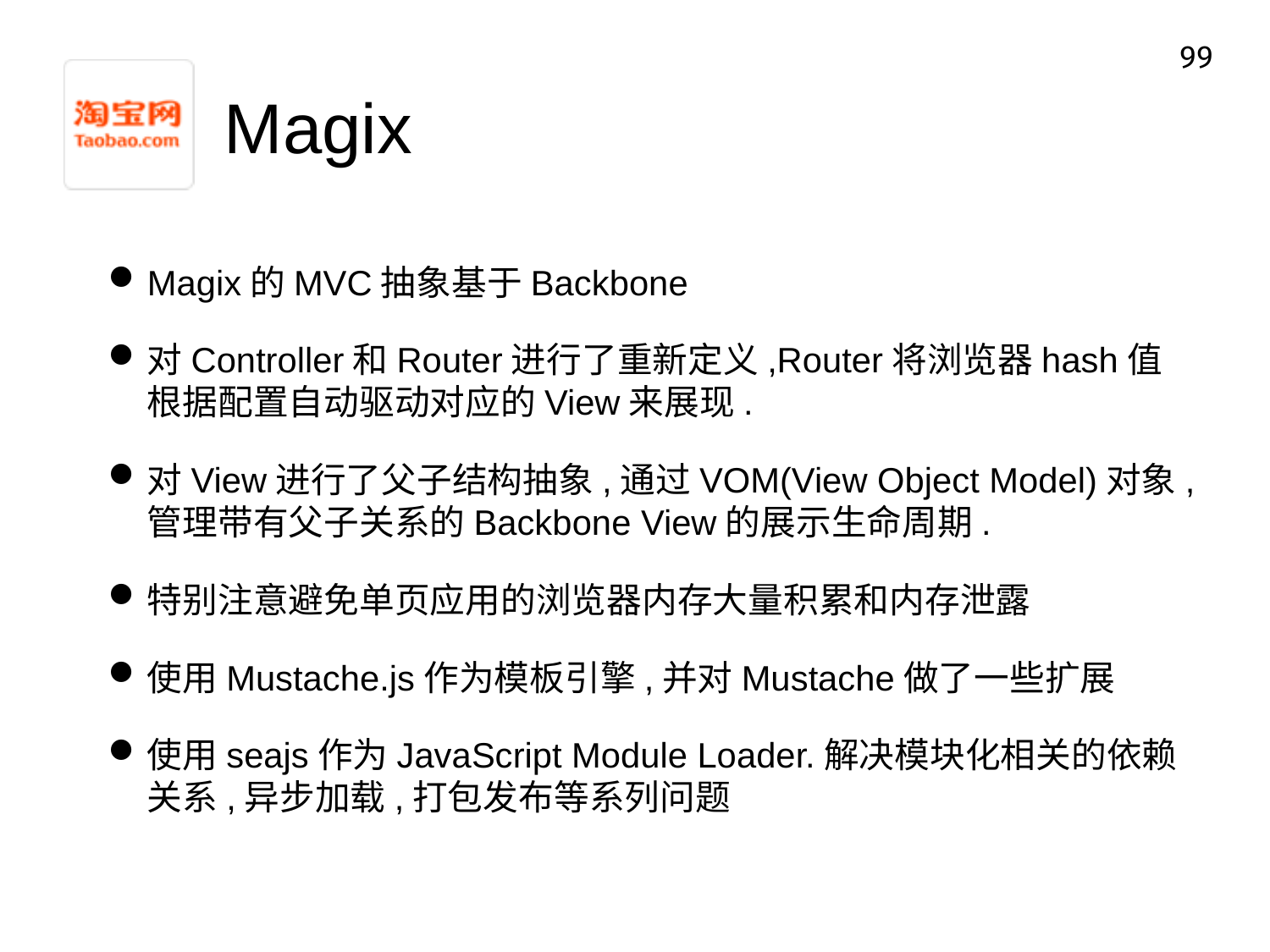

99
# Magix
Magix的MVC抽象基于Backbone
对Controller和Router进行了重新定义,Router将浏览器hash值根据配置自动驱动对应的View来展现.
对View进行了父子结构抽象,通过VOM(View Object Model)对象,管理带有父子关系的Backbone View的展示生命周期.
特别注意避免单页应用的浏览器内存大量积累和内存泄露
使用Mustache.js作为模板引擎,并对Mustache做了一些扩展
使用seajs作为JavaScript Module Loader.解决模块化相关的依赖关系,异步加载,打包发布等系列问题